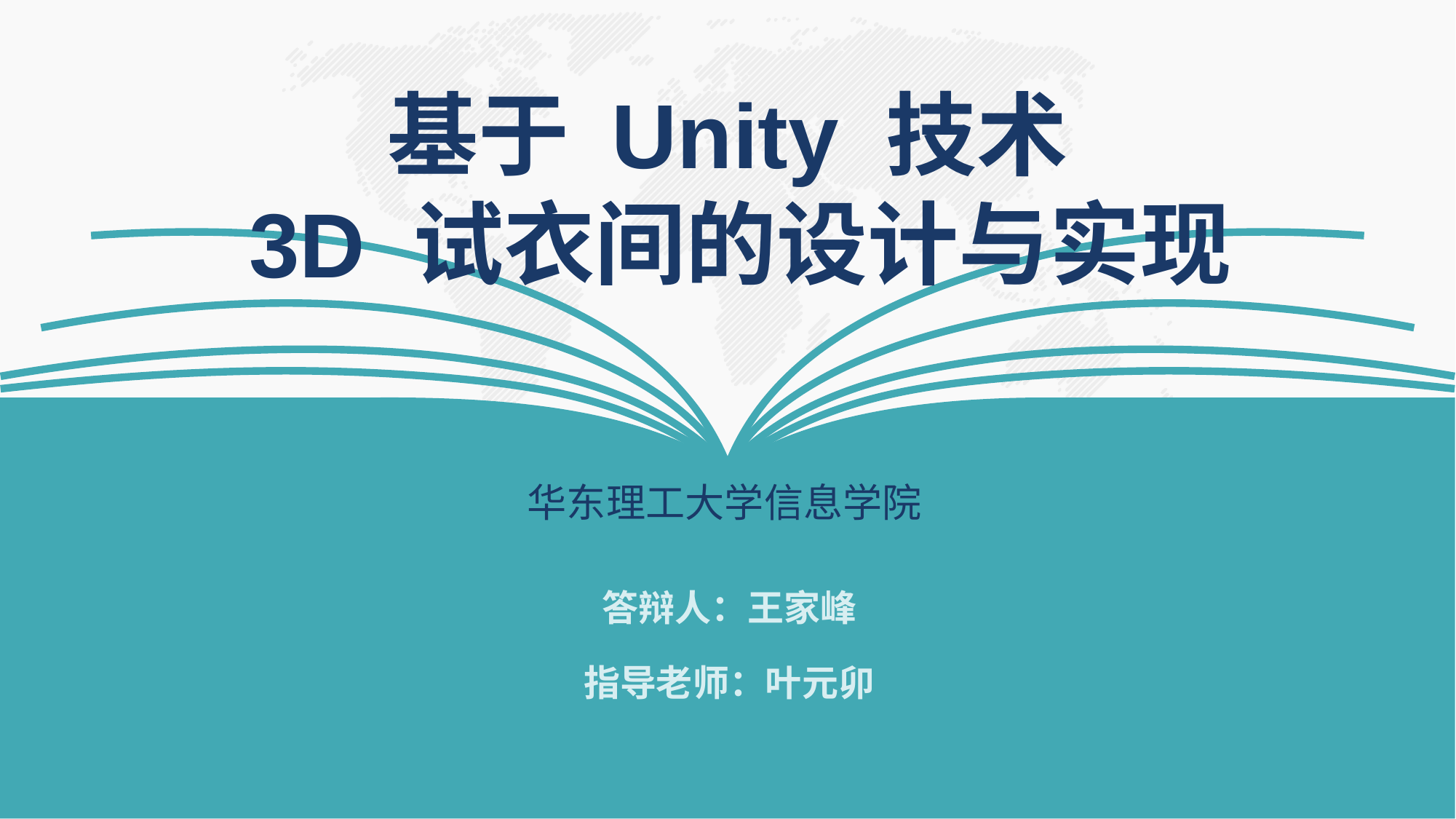

基于 Unity 技术
 3D 试衣间的设计与实现

华东理工大学信息学院
答辩人：王家峰
指导老师：叶元卯